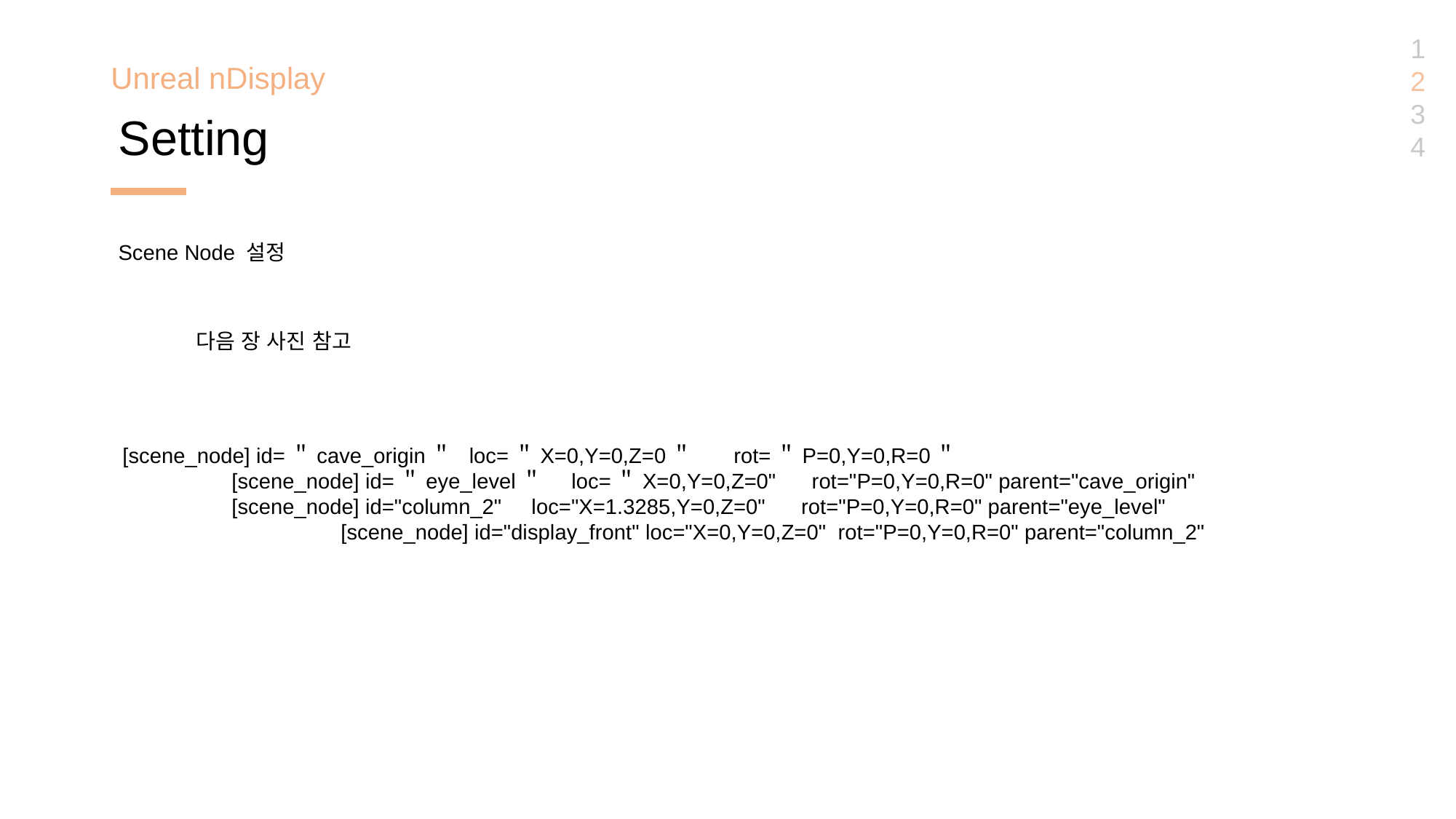

1
2
3
4
Unreal nDisplay
Setting

Scene Node 설정
다음 장 사진 참고
[scene_node] id=＂cave_origin＂  loc=＂X=0,Y=0,Z=0＂      rot=＂P=0,Y=0,R=0＂
	[scene_node] id=＂eye_level＂    loc=＂X=0,Y=0,Z=0"      rot="P=0,Y=0,R=0" parent="cave_origin"
	[scene_node] id="column_2"     loc="X=1.3285,Y=0,Z=0"      rot="P=0,Y=0,R=0" parent="eye_level"
		[scene_node] id="display_front" loc="X=0,Y=0,Z=0"  rot="P=0,Y=0,R=0" parent="column_2"